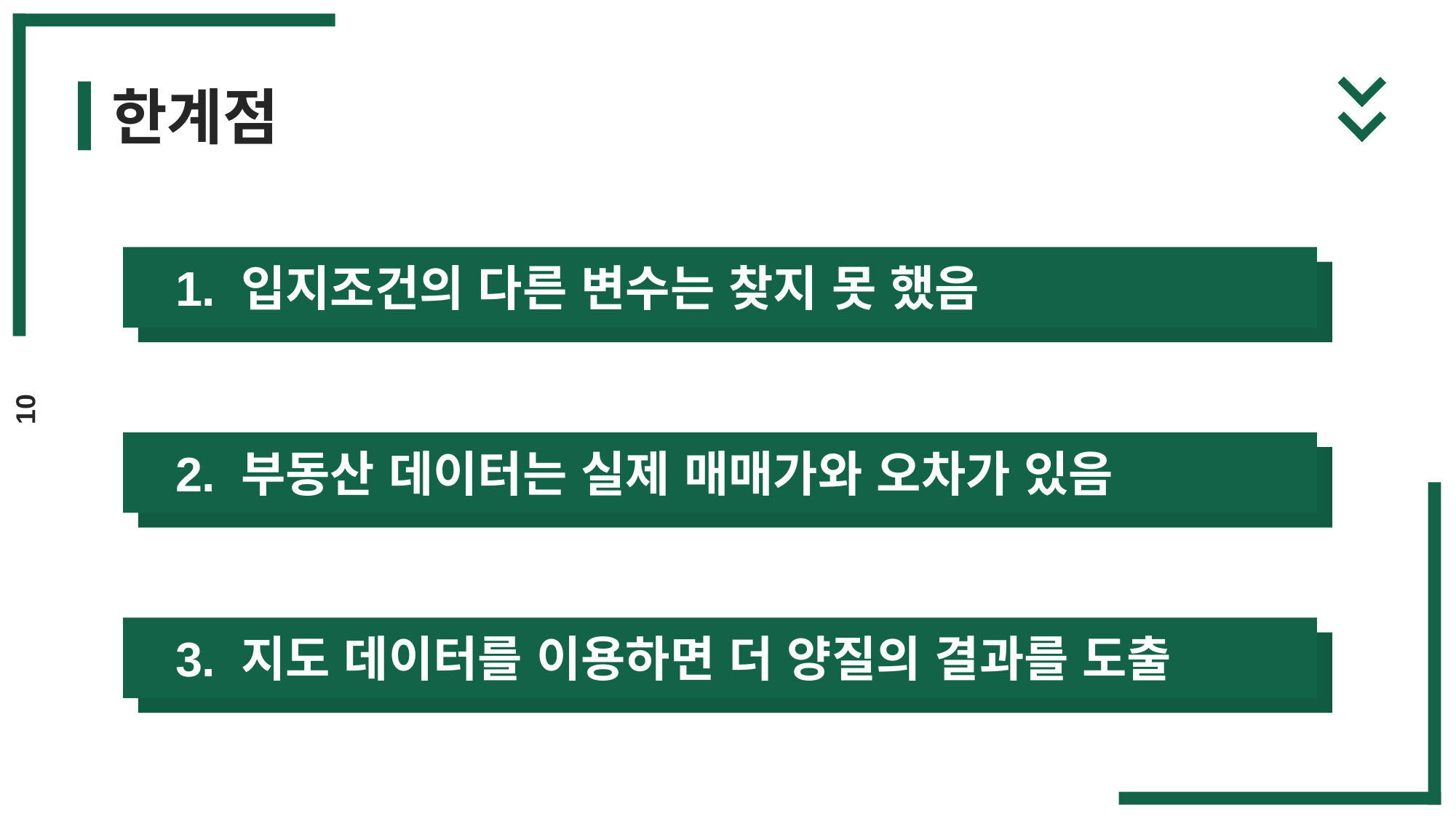

한계점

1. 입지조건의 다른 변수는 찾지 못 했음

10

2. 부동산 데이터는 실제 매매가와 오차가 있음

3. 지도 데이터를 이용하면 더 양질의 결과를 도출